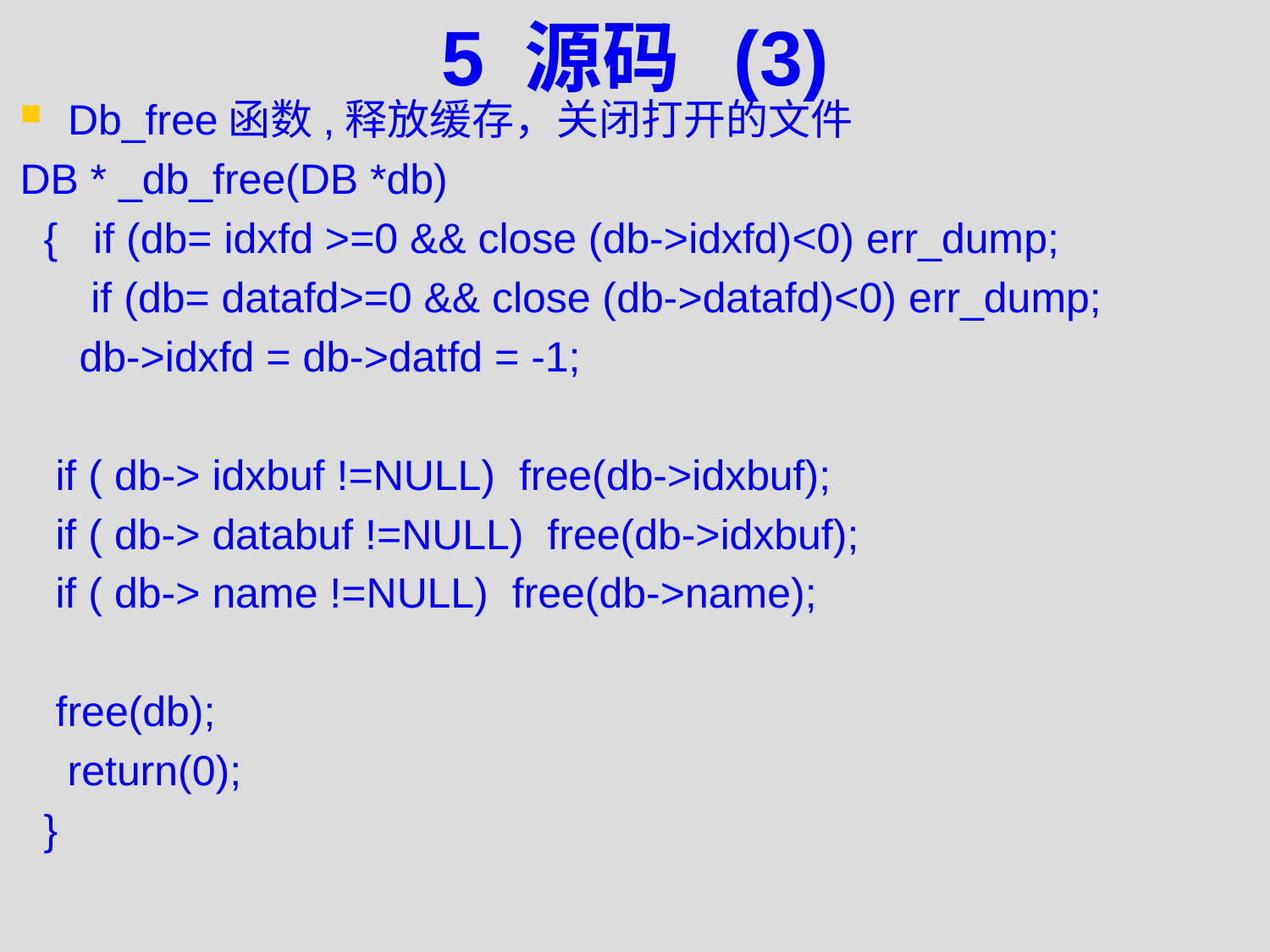

# 5 源码  (3)
Db_free函数,释放缓存，关闭打开的文件
DB * _db_free(DB *db)
  {   if (db= idxfd >=0 && close (db->idxfd)<0) err_dump;
      if (db= datafd>=0 && close (db->datafd)<0) err_dump;
     db->idxfd = db->datfd = -1;

   if ( db-> idxbuf !=NULL)  free(db->idxbuf);
   if ( db-> databuf !=NULL)  free(db->idxbuf);
   if ( db-> name !=NULL)  free(db->name);

   free(db);
    return(0);
  }